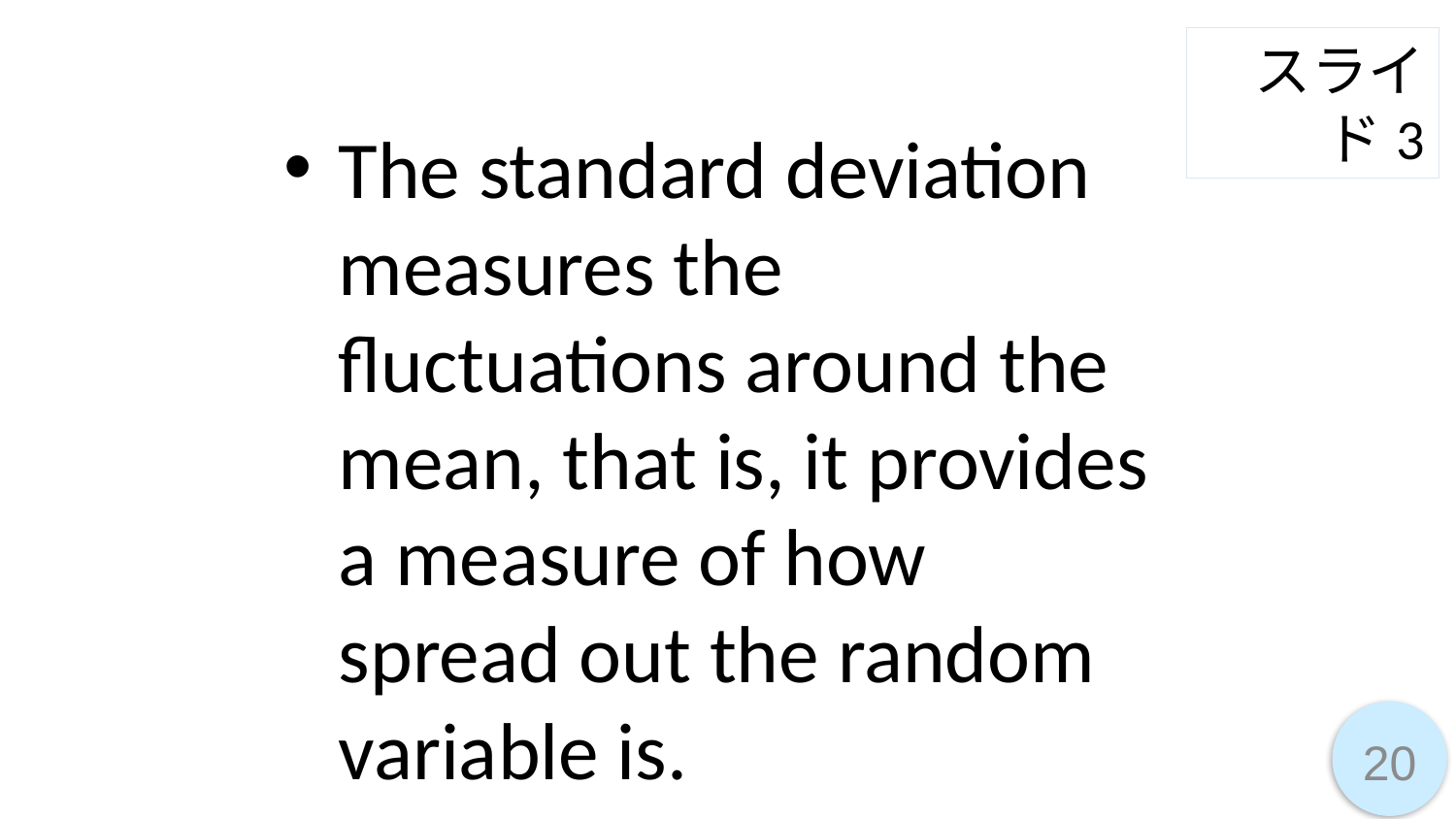

スライド3
The standard deviation measures the fluctuations around the mean, that is, it provides a measure of how spread out the random variable is.
20